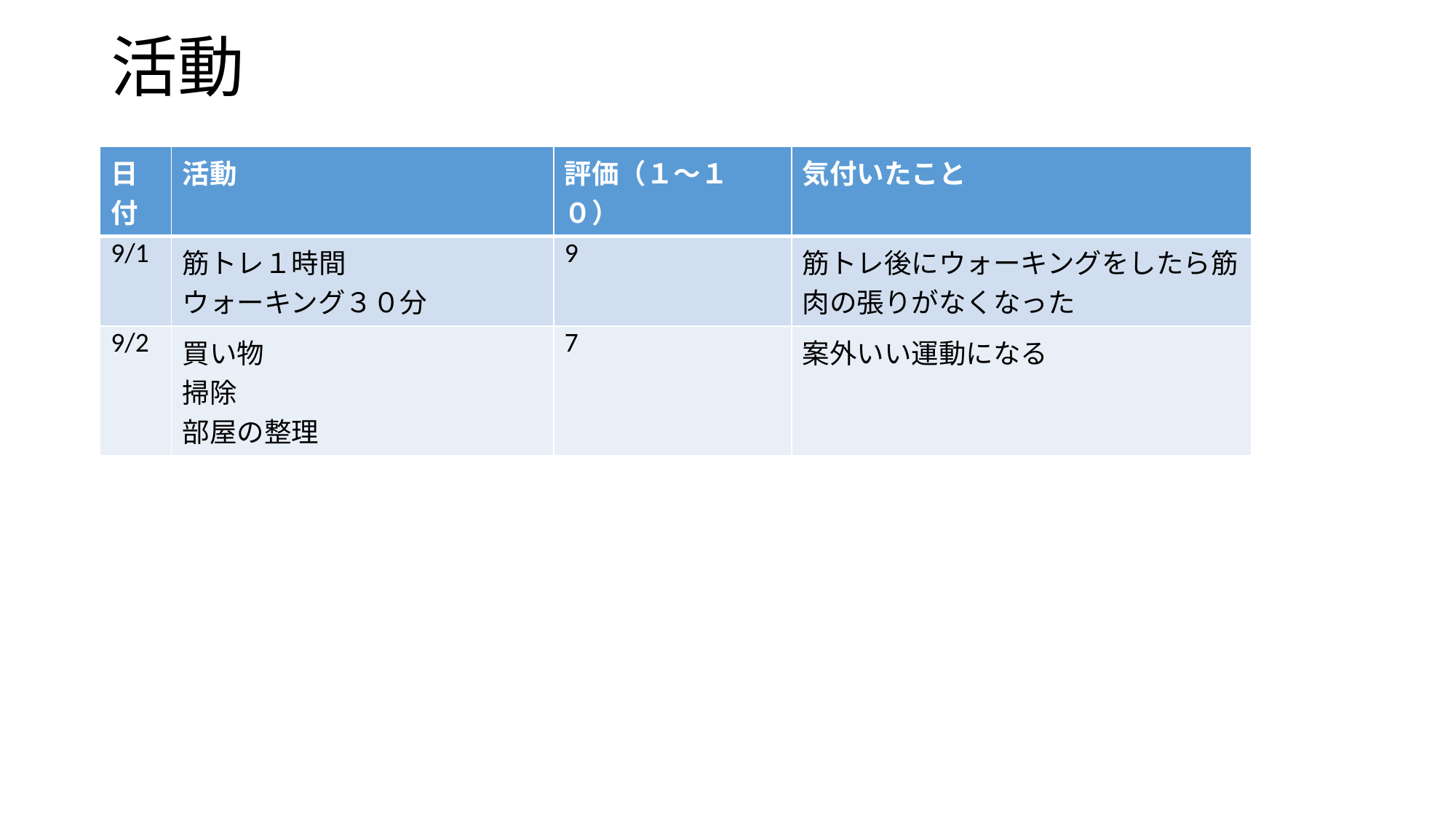

# 活動
| 日付 | 活動 | 評価（１～１０） | 気付いたこと |
| --- | --- | --- | --- |
| 9/1 | 筋トレ１時間 ウォーキング３０分 | 9 | 筋トレ後にウォーキングをしたら筋肉の張りがなくなった |
| 9/2 | 買い物 掃除 部屋の整理 | 7 | 案外いい運動になる |